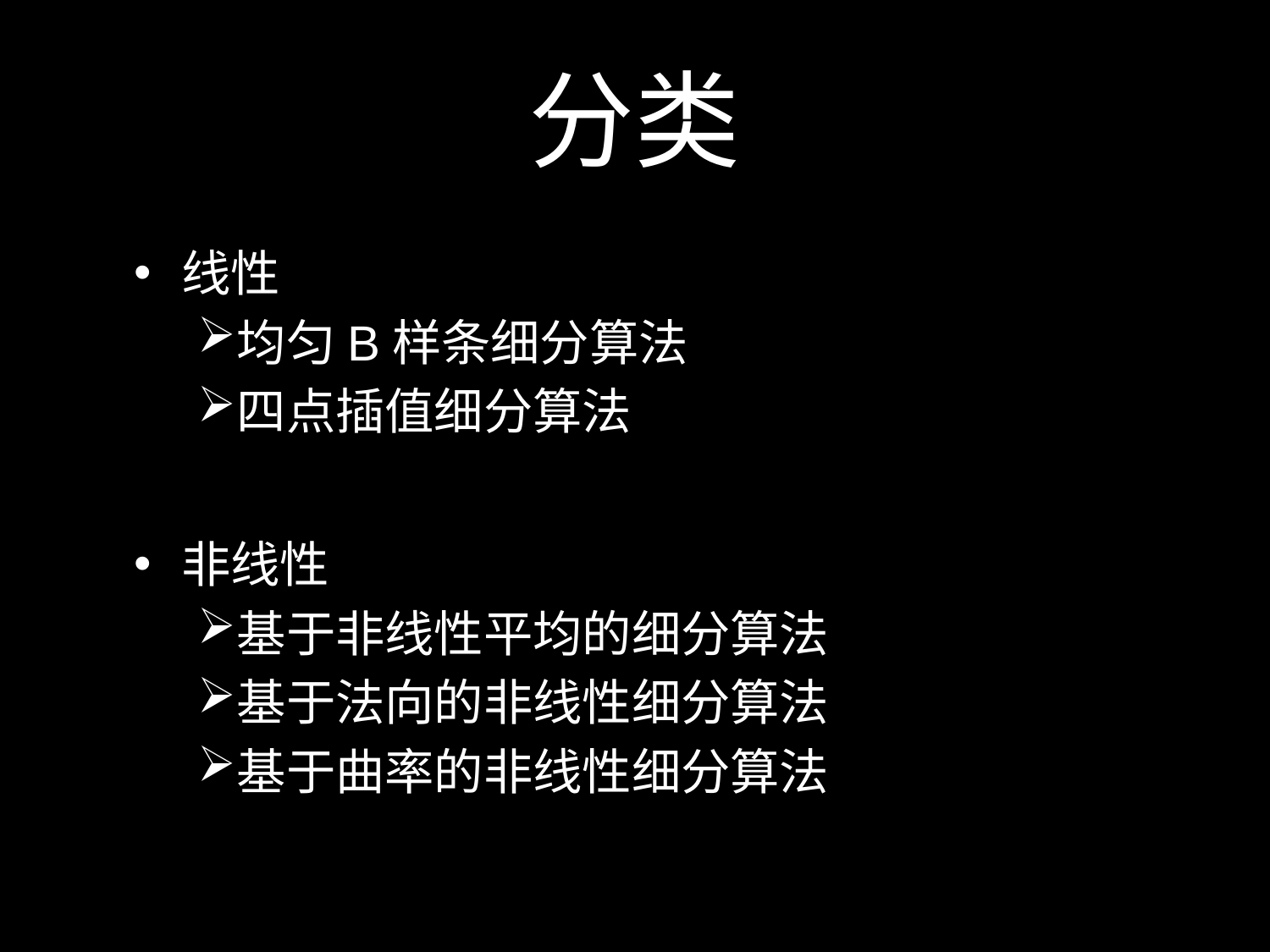

# 分类
线性
均匀B样条细分算法
四点插值细分算法

非线性
基于非线性平均的细分算法
基于法向的非线性细分算法
基于曲率的非线性细分算法